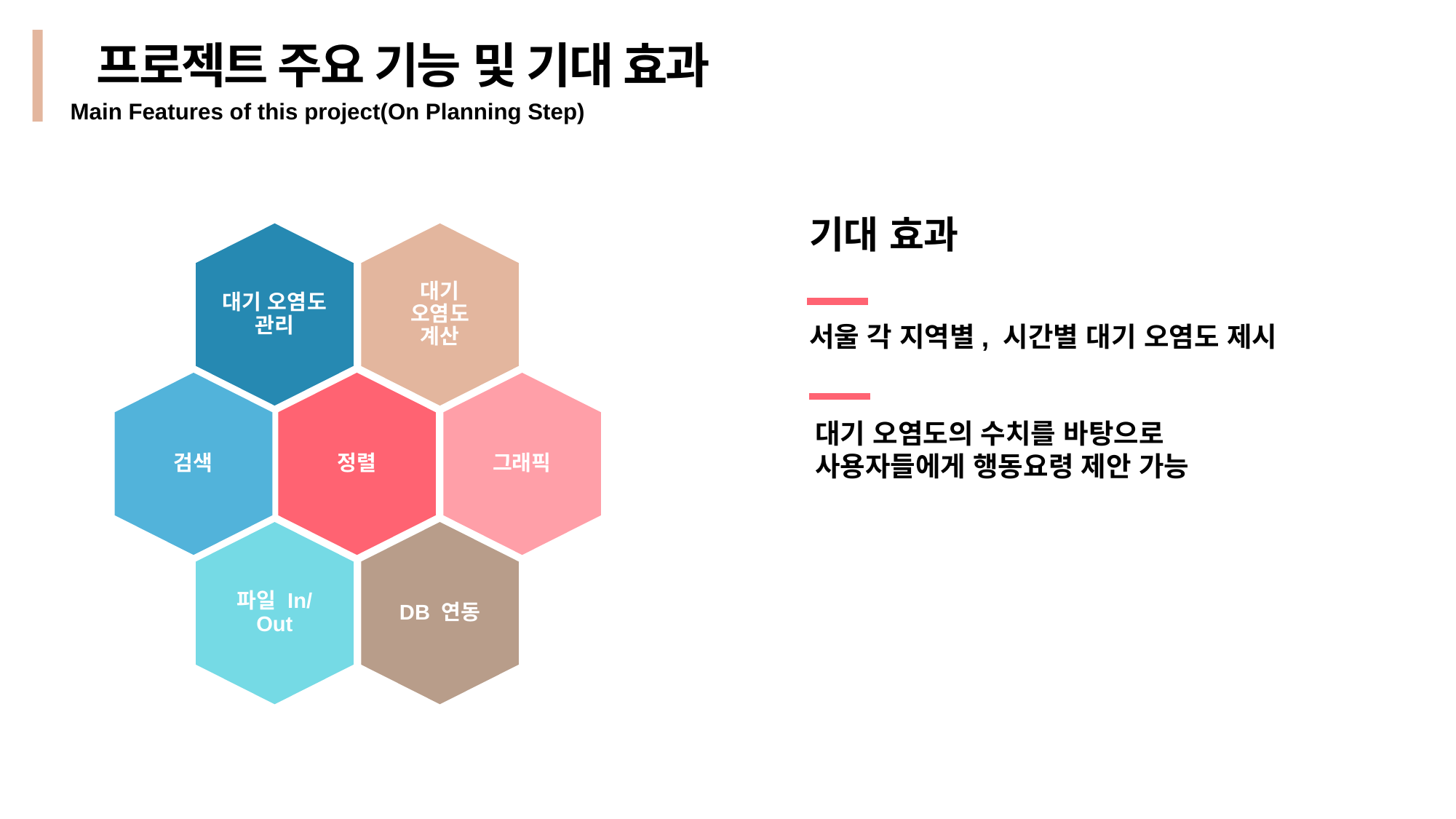

프로젝트 주요 기능 및 기대 효과
Main Features of this project(On Planning Step)
기대 효과
대기 오염도 관리
대기 오염도 계산
서울 각 지역별, 시간별 대기 오염도 제시
검색
정렬
그래픽
대기 오염도의 수치를 바탕으로 사용자들에게 행동요령 제안 가능
파일 In/Out
DB 연동